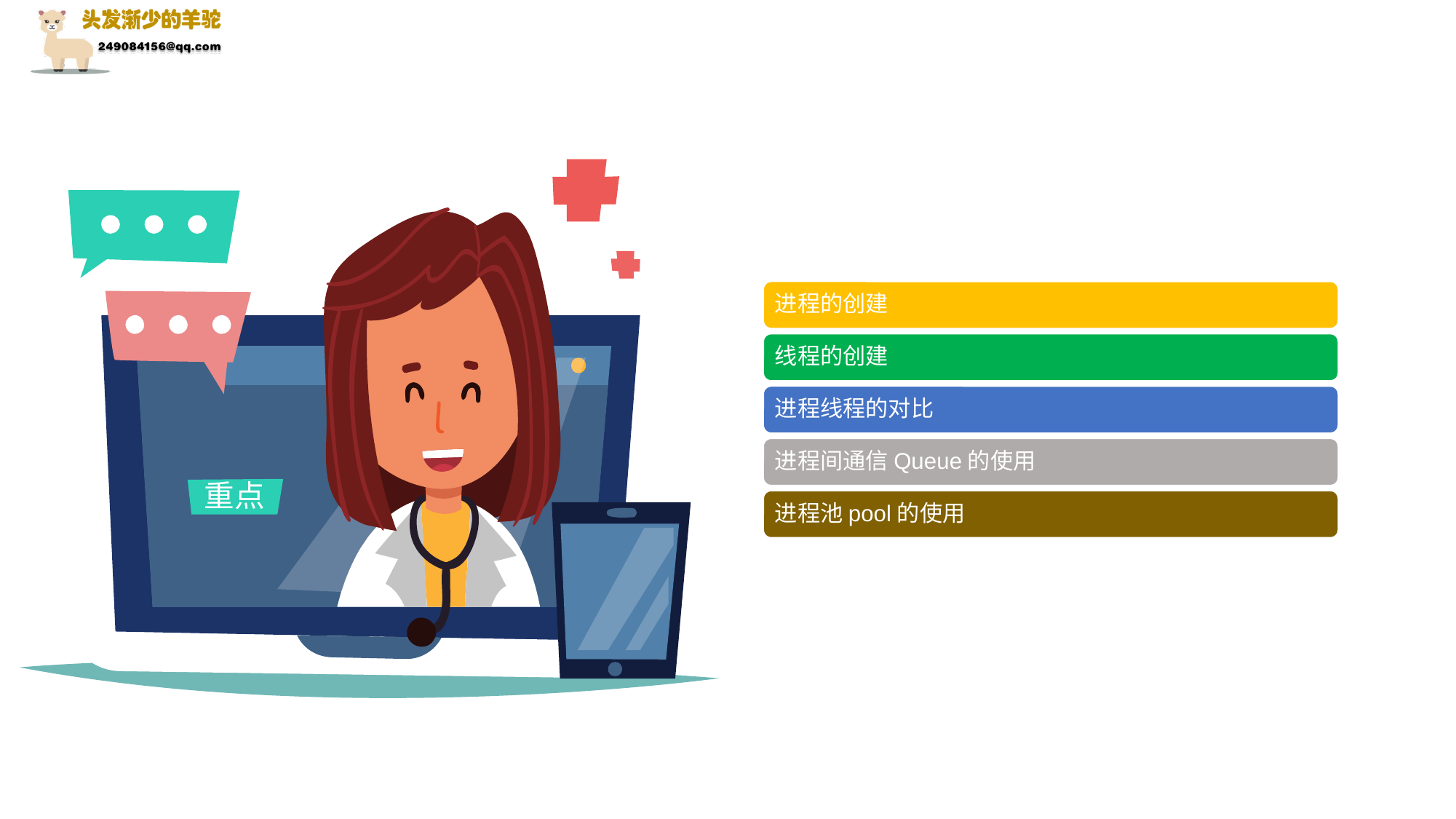

重点

进程的创建
线程的创建
进程线程的对比
进程间通信Queue的使用
进程池pool的使用